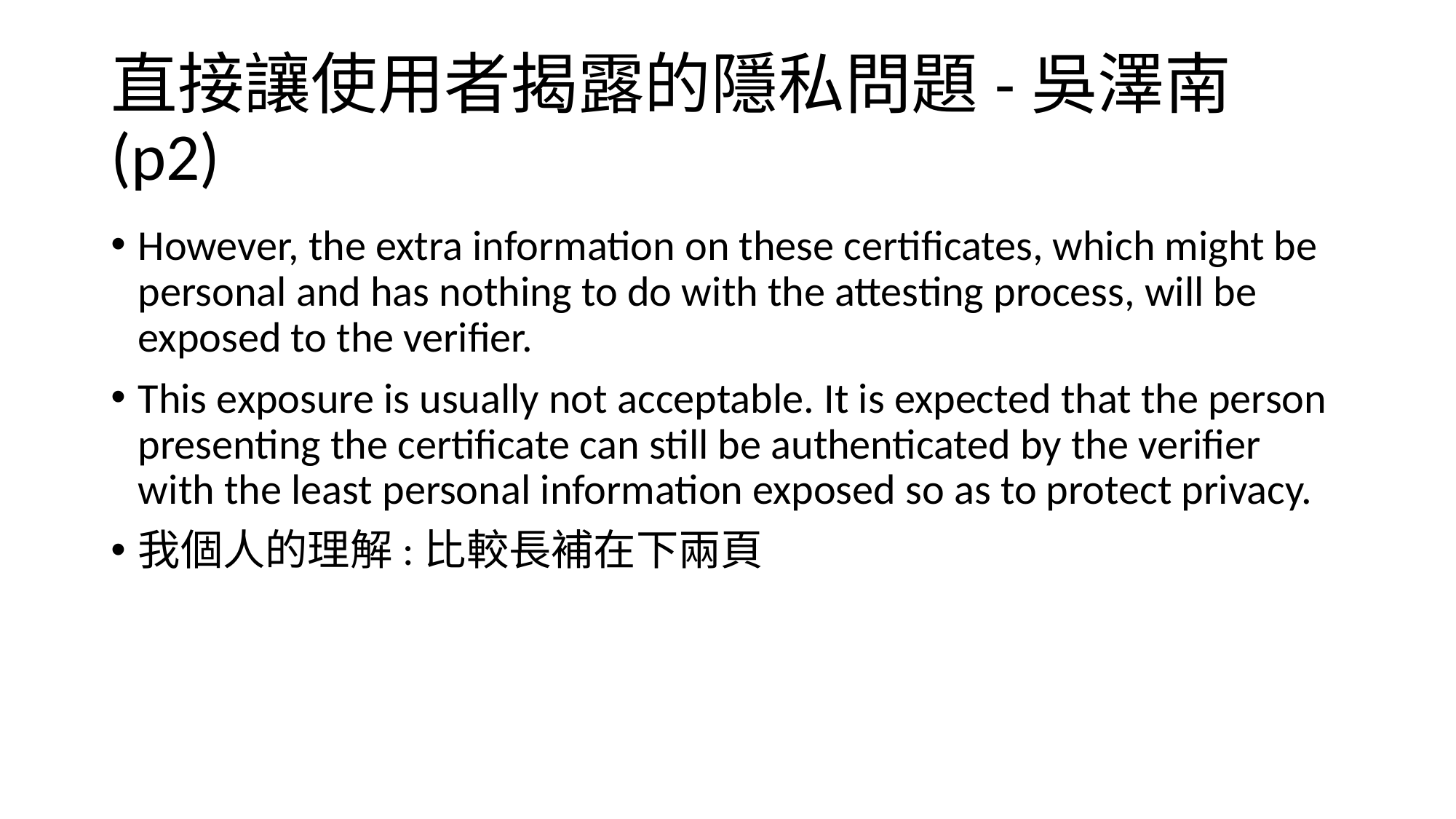

# 直接讓使用者揭露的隱私問題-吳澤南(p2)
However, the extra information on these certificates, which might be personal and has nothing to do with the attesting process, will be exposed to the verifier.
This exposure is usually not acceptable. It is expected that the person presenting the certificate can still be authenticated by the verifier with the least personal information exposed so as to protect privacy.
我個人的理解:比較長補在下兩頁